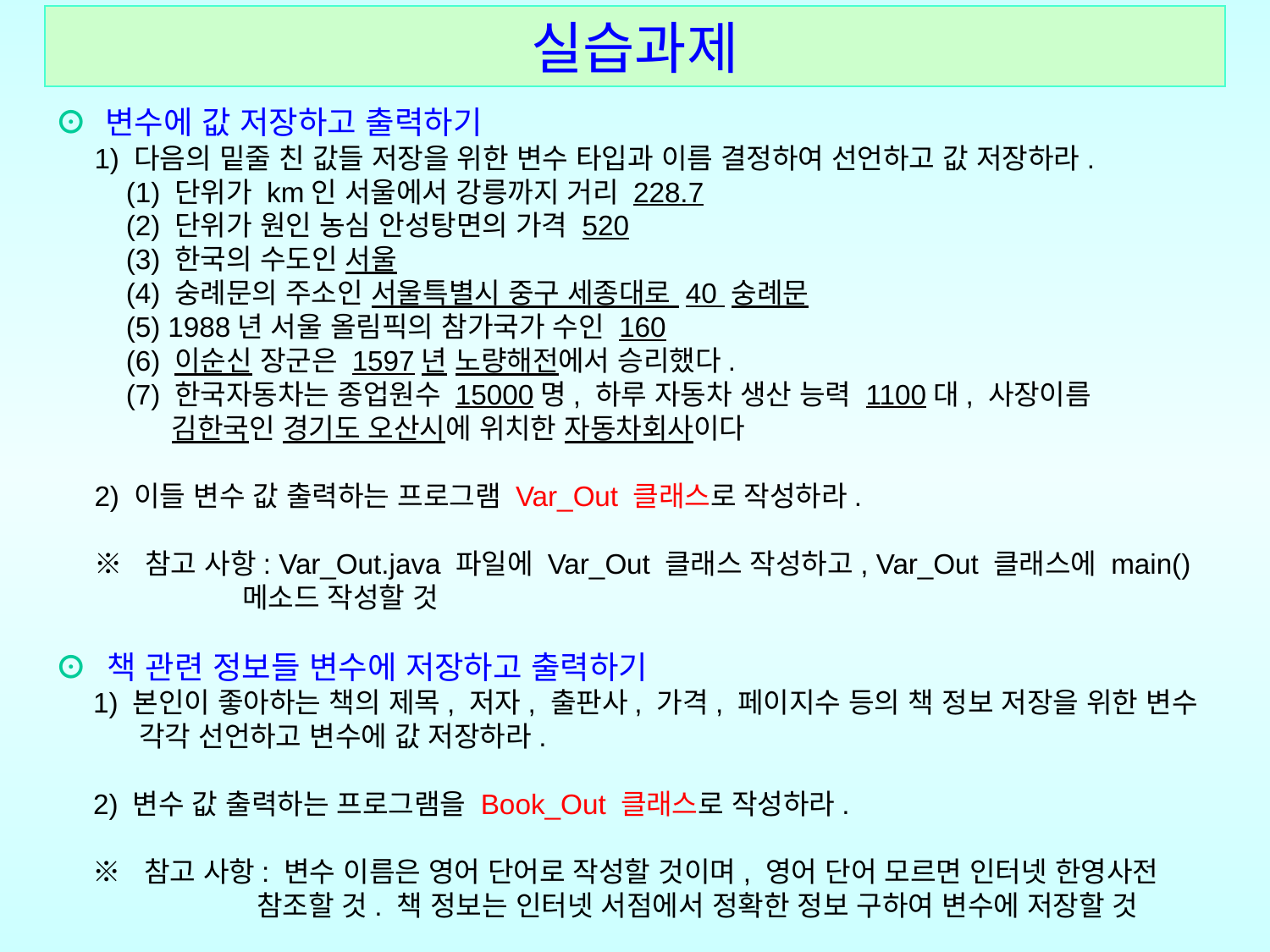

실습과제
⊙ 변수에 값 저장하고 출력하기
     1) 다음의 밑줄 친 값들 저장을 위한 변수 타입과 이름 결정하여 선언하고 값 저장하라.
         (1) 단위가 km인 서울에서 강릉까지 거리 228.7
         (2) 단위가 원인 농심 안성탕면의 가격 520
         (3) 한국의 수도인 서울
         (4) 숭례문의 주소인 서울특별시 중구 세종대로 40 숭례문
         (5) 1988년 서울 올림픽의 참가국가 수인 160
         (6) 이순신 장군은 1597년 노량해전에서 승리했다.
         (7) 한국자동차는 종업원수 15000명, 하루 자동차 생산 능력 1100대, 사장이름
              김한국인 경기도 오산시에 위치한 자동차회사이다

     2) 이들 변수 값 출력하는 프로그램 Var_Out 클래스로 작성하라.

     ※  참고 사항: Var_Out.java 파일에 Var_Out 클래스 작성하고, Var_Out 클래스에 main()
                       메소드 작성할 것

⊙ 책 관련 정보들 변수에 저장하고 출력하기
 1) 본인이 좋아하는 책의 제목, 저자, 출판사, 가격, 페이지수 등의 책 정보 저장을 위한 변수
      각각 선언하고 변수에 값 저장하라.

 2) 변수 값 출력하는 프로그램을 Book_Out 클래스로 작성하라.

 ※  참고 사항: 변수 이름은 영어 단어로 작성할 것이며, 영어 단어 모르면 인터넷 한영사전
                     참조할 것. 책 정보는 인터넷 서점에서 정확한 정보 구하여 변수에 저장할 것